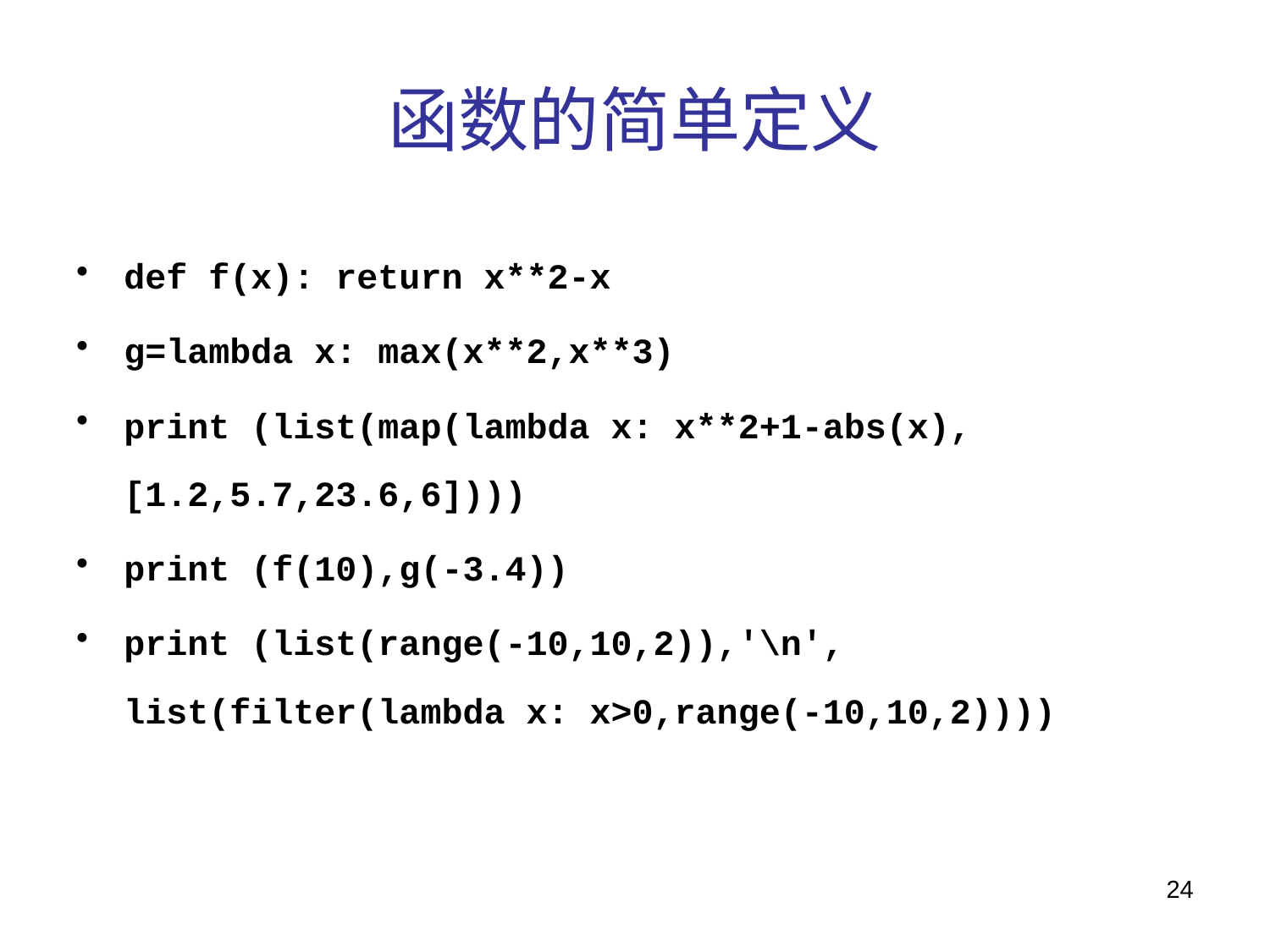

# 函数的简单定义
def f(x): return x**2-x
g=lambda x: max(x**2,x**3)
print (list(map(lambda x: x**2+1-abs(x), [1.2,5.7,23.6,6])))
print (f(10),g(-3.4))
print (list(range(-10,10,2)),'\n', list(filter(lambda x: x>0,range(-10,10,2))))
24